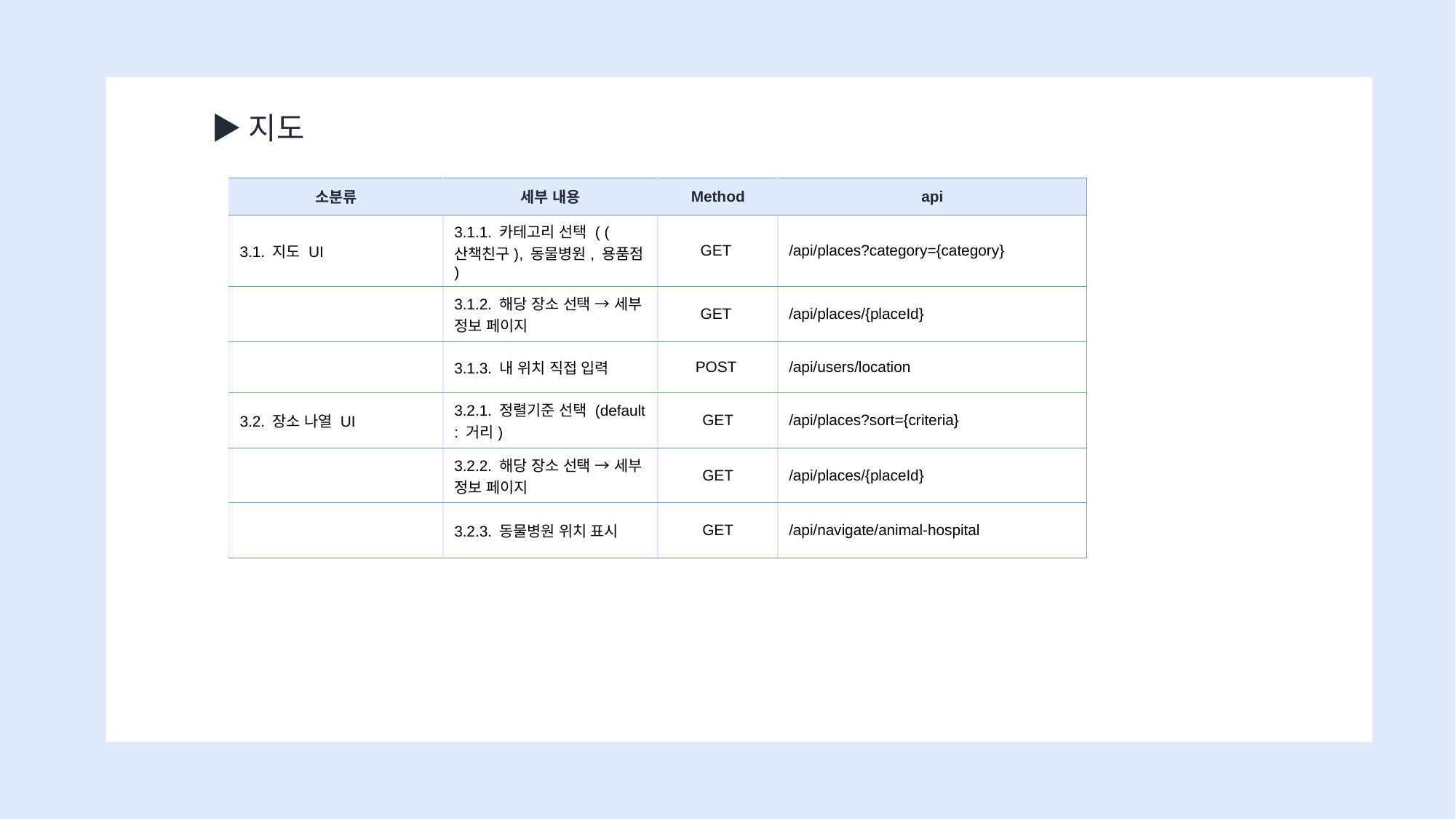

▶지도
| 소분류 | 세부 내용 | Method | api |
| --- | --- | --- | --- |
| 3.1. 지도 UI | 3.1.1. 카테고리 선택 ( (산책친구), 동물병원, 용품점 ) | GET | /api/places?category={category} |
|  | 3.1.2. 해당 장소 선택 → 세부 정보 페이지 | GET | /api/places/{placeId} |
|  | 3.1.3. 내 위치 직접 입력 | POST | /api/users/location |
| 3.2. 장소 나열 UI | 3.2.1. 정렬기준 선택 (default : 거리) | GET | /api/places?sort={criteria} |
|  | 3.2.2. 해당 장소 선택 → 세부 정보 페이지 | GET | /api/places/{placeId} |
|  | 3.2.3. 동물병원 위치 표시 | GET | /api/navigate/animal-hospital |